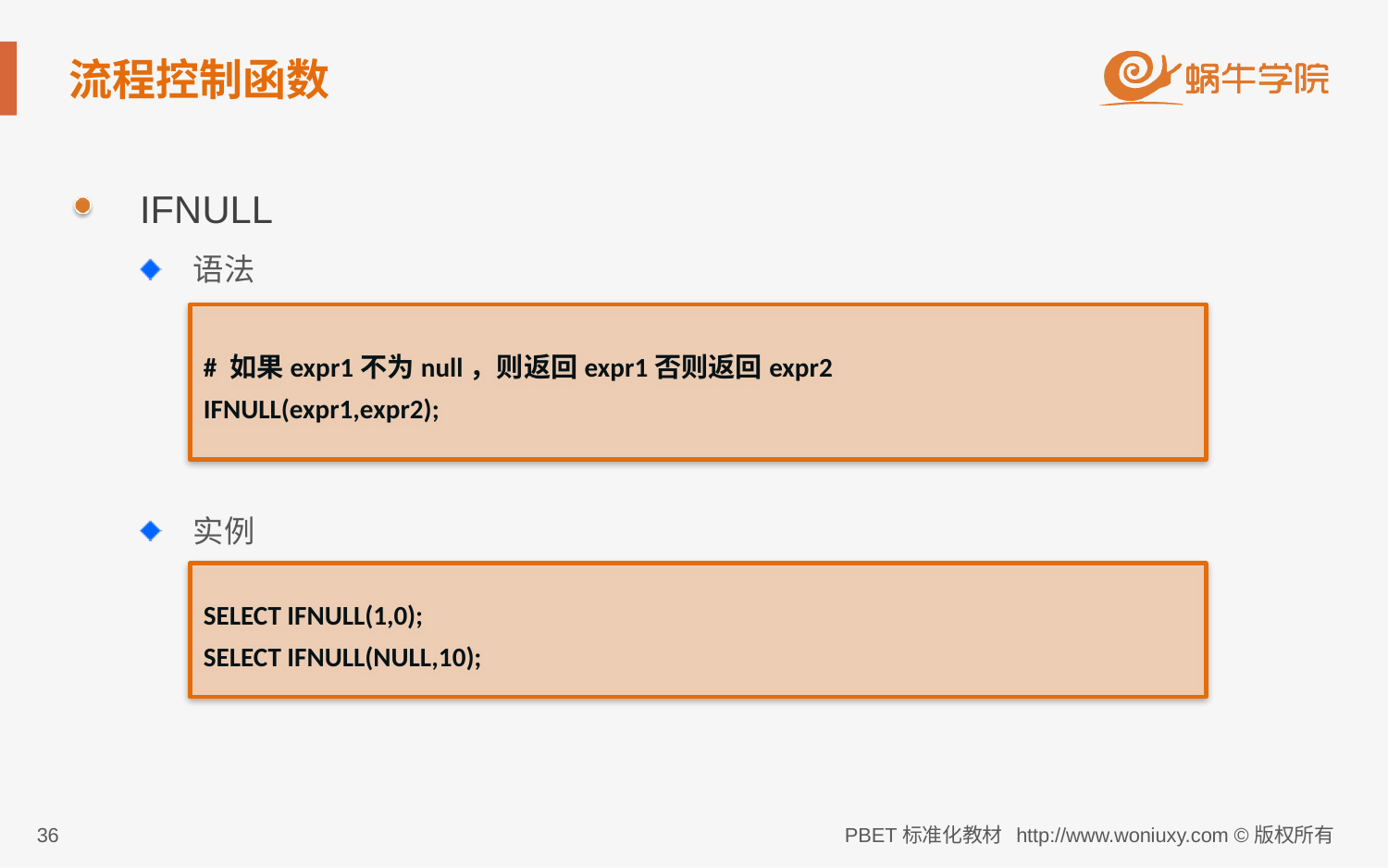

# 流程控制函数
IFNULL
语法

实例

# 如果expr1不为null，则返回expr1否则返回expr2 IFNULL(expr1,expr2);
SELECT IFNULL(1,0);   
SELECT IFNULL(NULL,10);